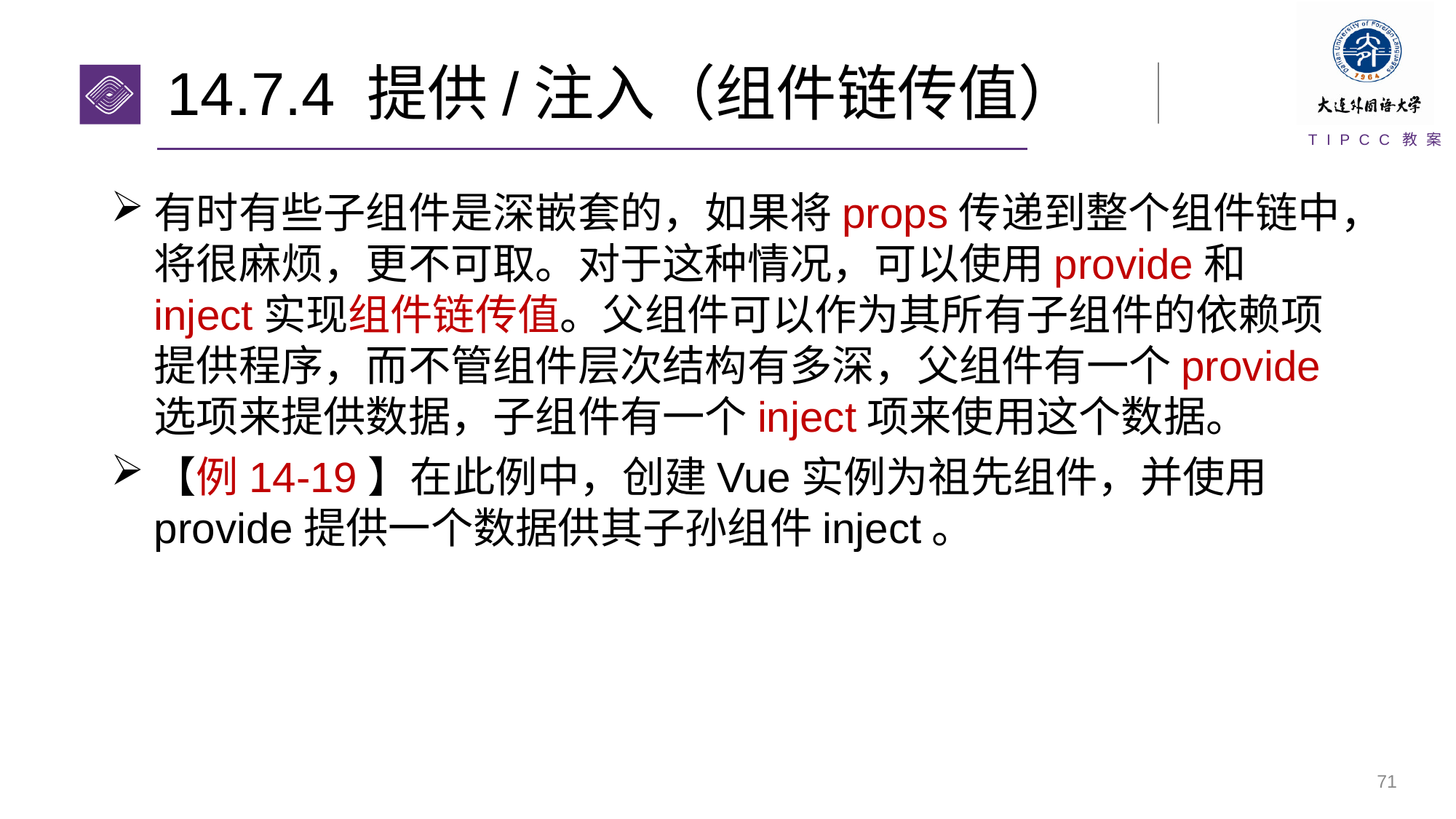

# 14.7.4 提供/注入（组件链传值）
有时有些子组件是深嵌套的，如果将props传递到整个组件链中，将很麻烦，更不可取。对于这种情况，可以使用provide和inject实现组件链传值。父组件可以作为其所有子组件的依赖项提供程序，而不管组件层次结构有多深，父组件有一个provide选项来提供数据，子组件有一个inject项来使用这个数据。
【例14-19】在此例中，创建Vue实例为祖先组件，并使用provide提供一个数据供其子孙组件inject。

71